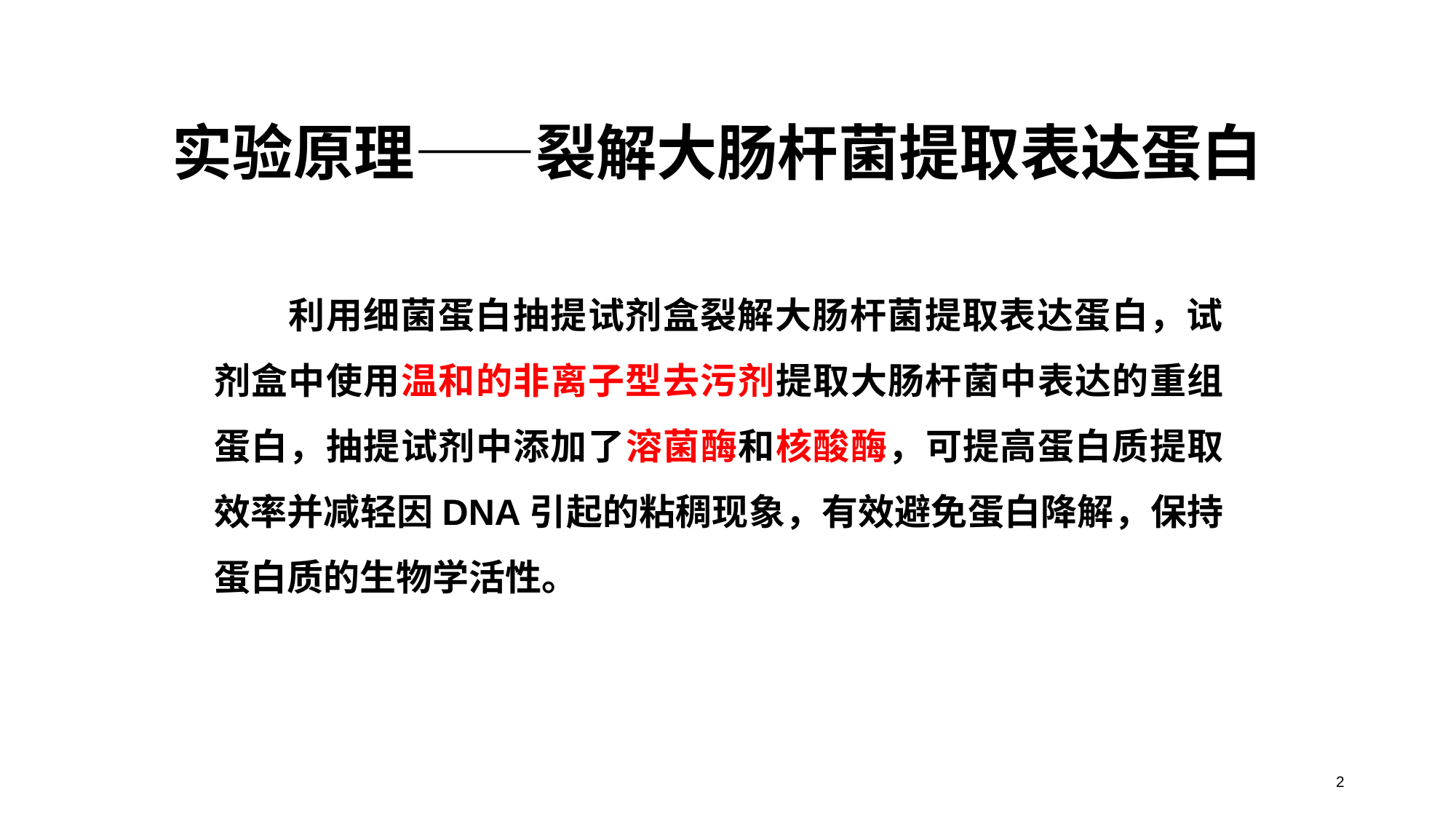

# 实验原理——裂解大肠杆菌提取表达蛋白
       利用细菌蛋白抽提试剂盒裂解大肠杆菌提取表达蛋白，试剂盒中使用温和的非离子型去污剂提取大肠杆菌中表达的重组蛋白，抽提试剂中添加了溶菌酶和核酸酶，可提高蛋白质提取效率并减轻因DNA引起的粘稠现象，有效避免蛋白降解，保持蛋白质的生物学活性。

2